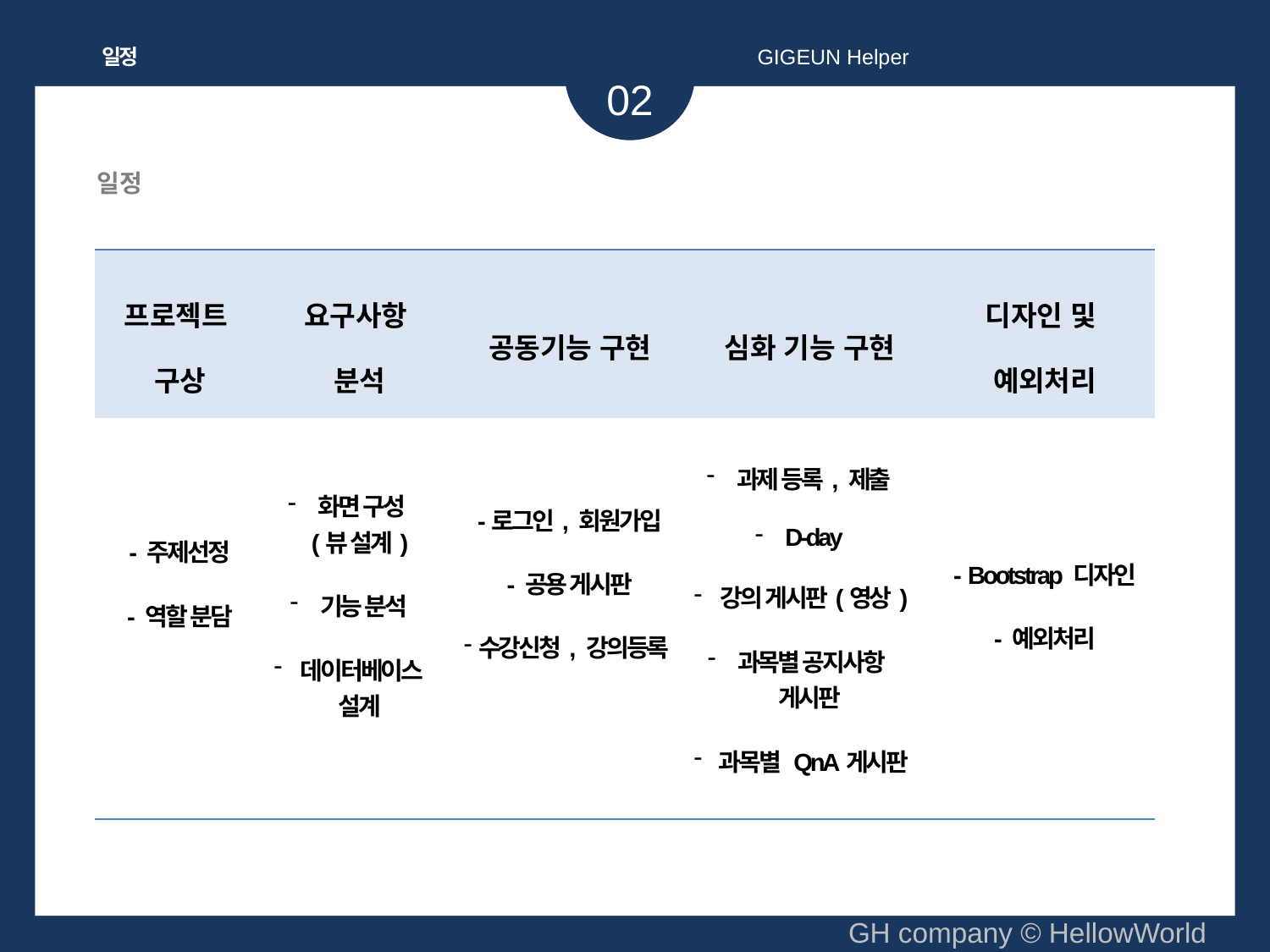

일정
GIGEUN Helper
02

일정
| 프로젝트 구상 | 요구사항 분석 | 공동기능 구현 | 심화 기능 구현 | 디자인 및 예외처리 |
| --- | --- | --- | --- | --- |
| - 주제선정 - 역할 분담 | 화면 구성 (뷰 설계) 기능 분석 데이터베이스 설계 | -로그인, 회원가입 - 공용 게시판 수강신청, 강의등록 | 과제 등록, 제출 D-day 강의 게시판(영상) 과목별 공지사항 게시판 과목별 QnA게시판 | - Bootstrap 디자인 - 예외처리 |
 GH company © HellowWorld